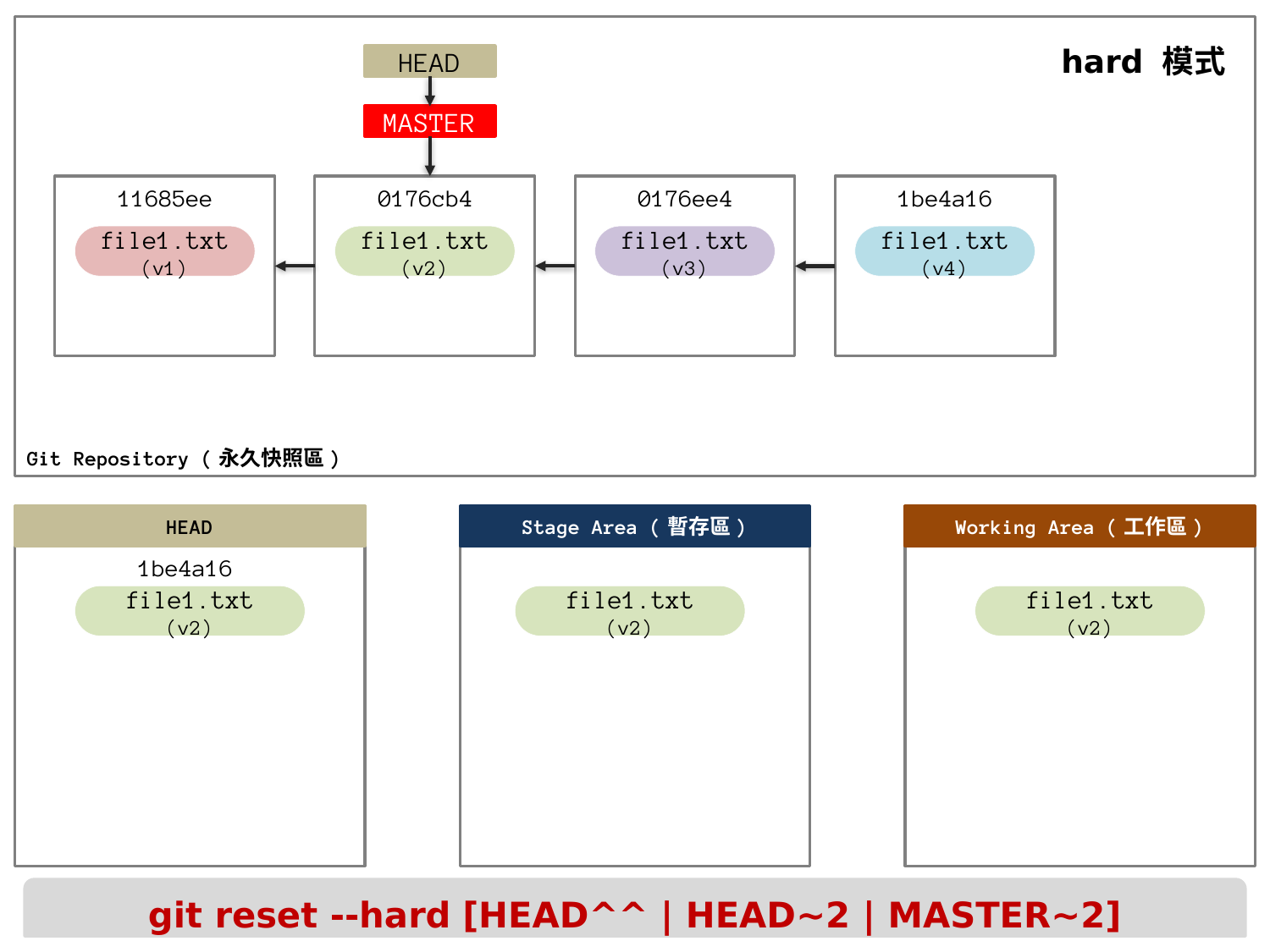

hard 模式
HEAD
MASTER

11685ee

0176cb4

0176ee4

1be4a16
file1.txt
(v1)
file1.txt
(v2)
file1.txt
(v3)
file1.txt
(v4)
1be4a16

file1.txt
(v2)
file1.txt
(v2)
file1.txt
(v2)
git reset --hard [HEAD^^ | HEAD~2 | MASTER~2]